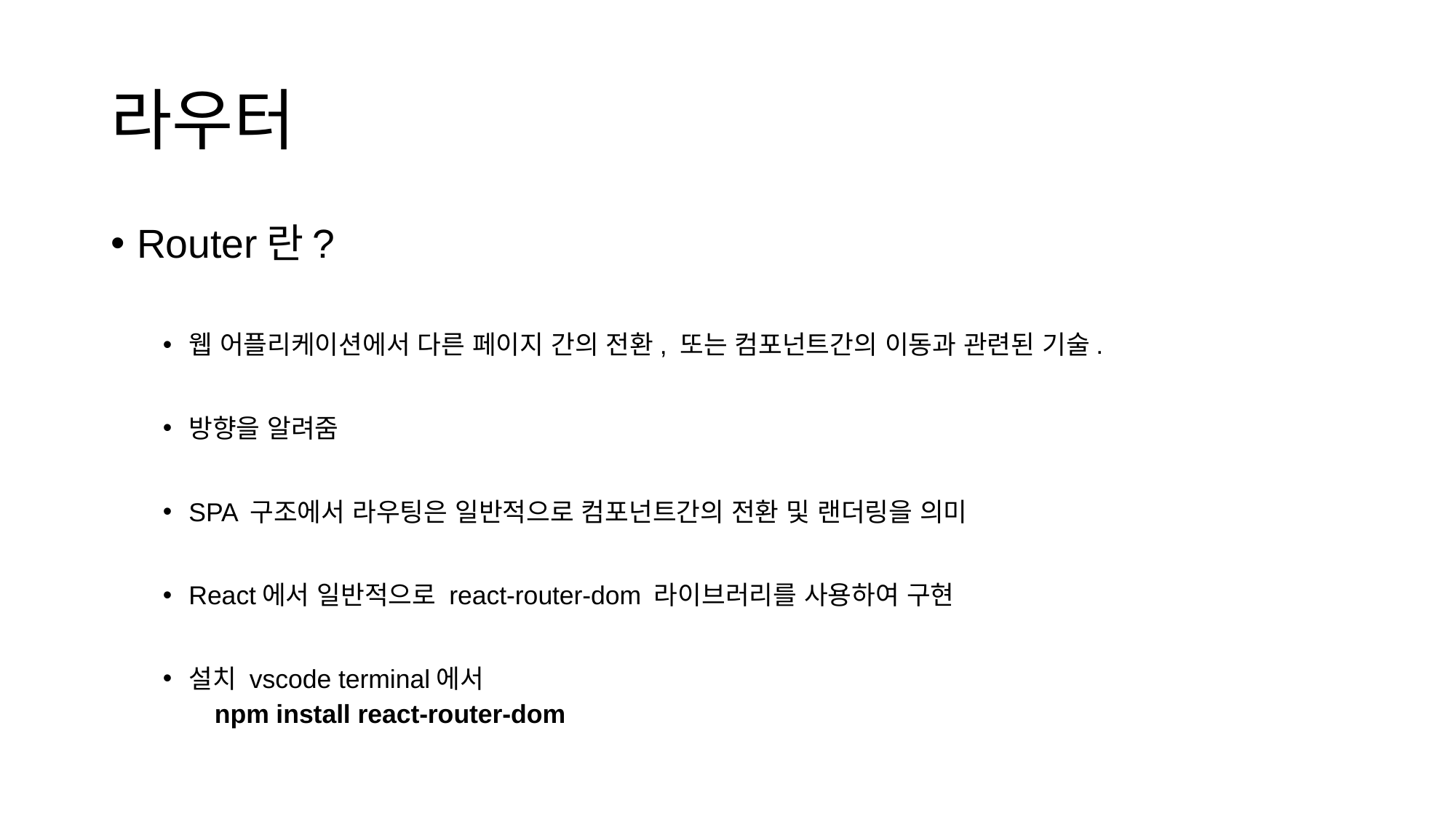

# 라우터
Router란?

웹 어플리케이션에서 다른 페이지 간의 전환, 또는 컴포넌트간의 이동과 관련된 기술.

방향을 알려줌

SPA 구조에서 라우팅은 일반적으로 컴포넌트간의 전환 및 랜더링을 의미

React에서 일반적으로 react-router-dom 라이브러리를 사용하여 구현

설치 vscode terminal에서
npm install react-router-dom